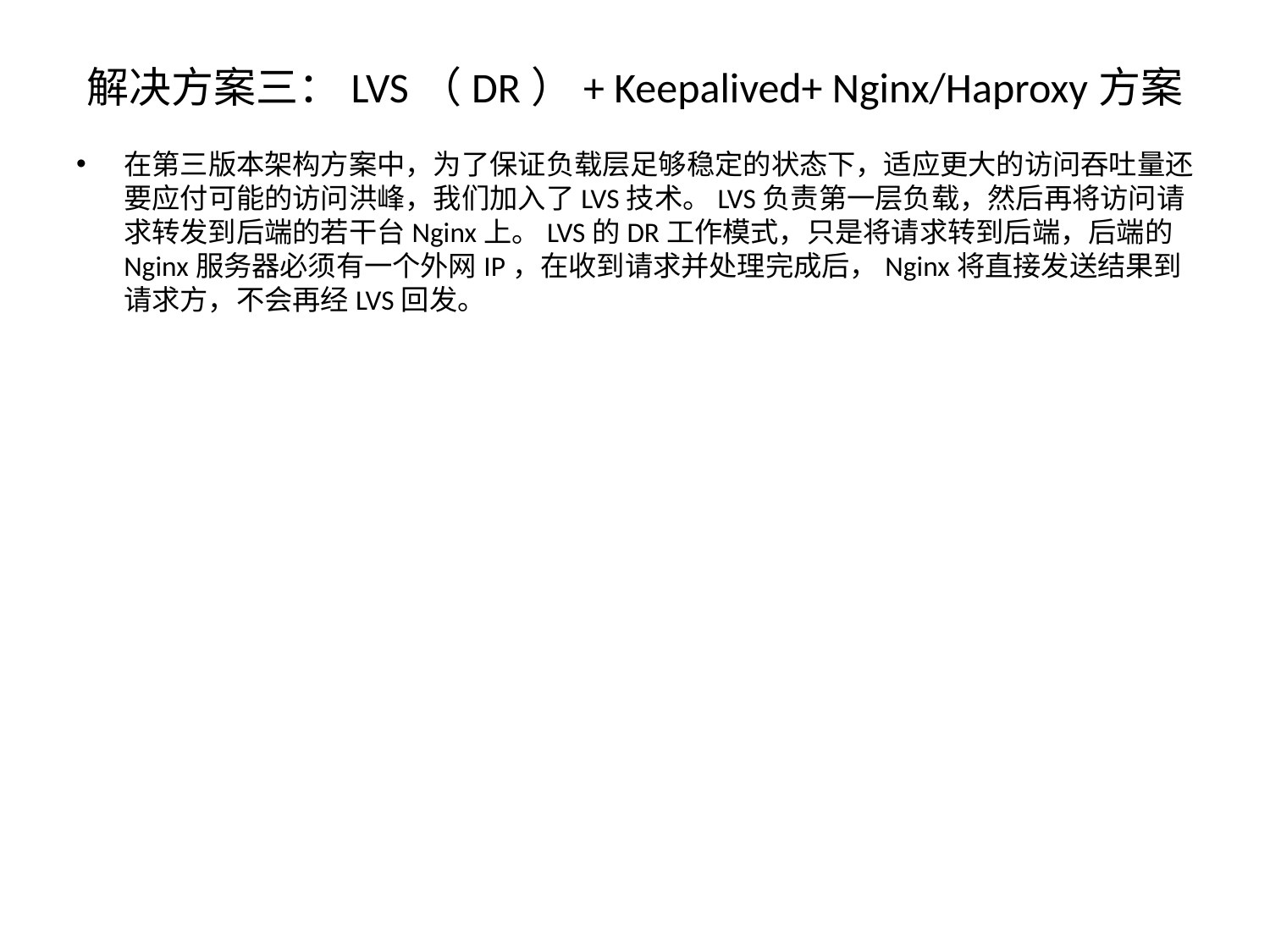

# 解决方案三：LVS（DR）+ Keepalived+ Nginx/Haproxy方案
在第三版本架构方案中，为了保证负载层足够稳定的状态下，适应更大的访问吞吐量还要应付可能的访问洪峰，我们加入了LVS技术。LVS负责第一层负载，然后再将访问请求转发到后端的若干台Nginx上。LVS的DR工作模式，只是将请求转到后端，后端的Nginx服务器必须有一个外网IP，在收到请求并处理完成后，Nginx将直接发送结果到请求方，不会再经LVS回发。